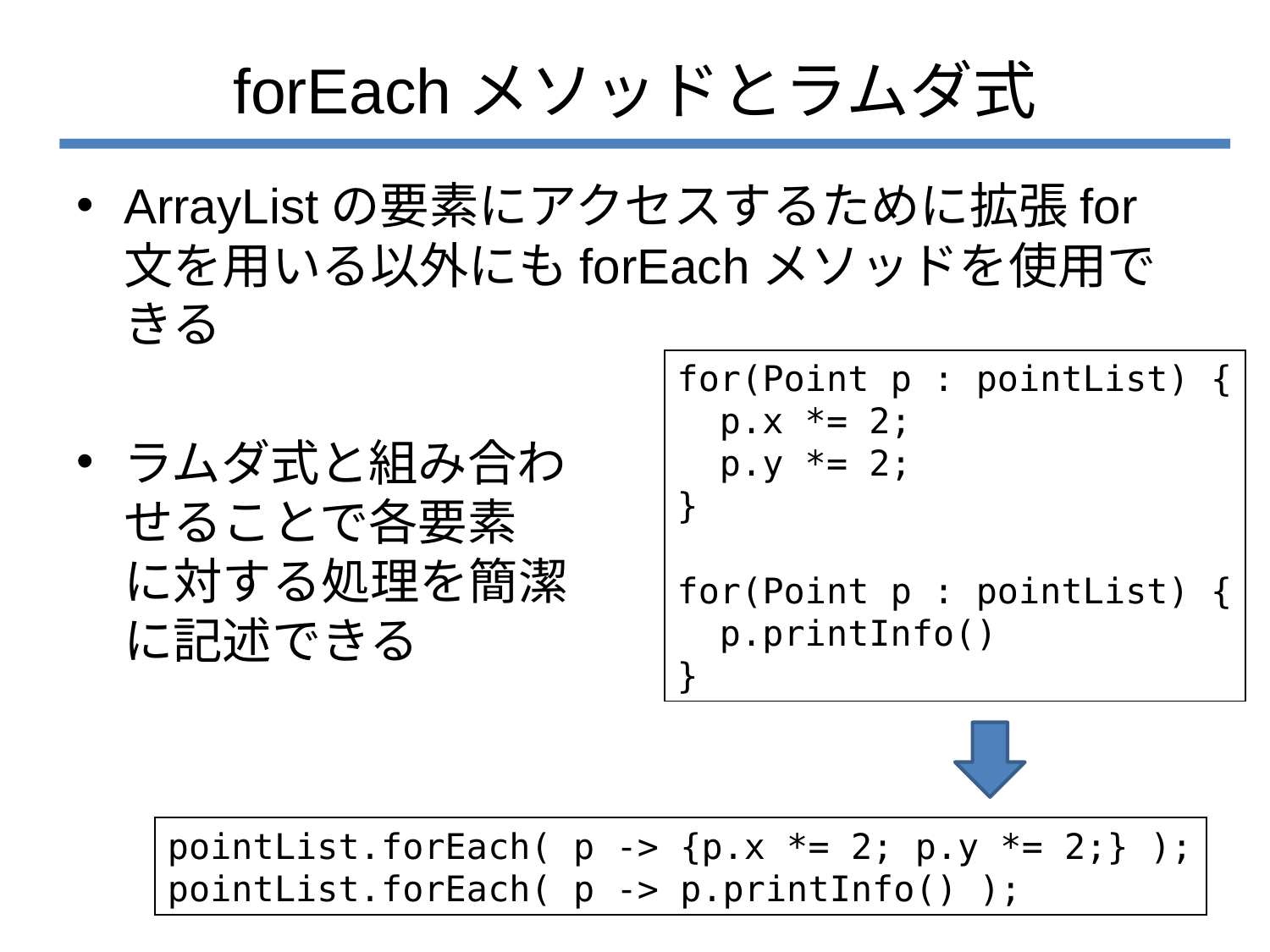

# forEachメソッドとラムダ式
ArrayListの要素にアクセスするために拡張for文を用いる以外にもforEachメソッドを使用できる

ラムダ式と組み合わ
せることで各要素
に対する処理を簡潔
に記述できる
for(Point p : pointList) {
  p.x *= 2;
  p.y *= 2;
}

for(Point p : pointList) {
  p.printInfo()
}

pointList.forEach( p -> {p.x *= 2; p.y *= 2;} );
pointList.forEach( p -> p.printInfo() );